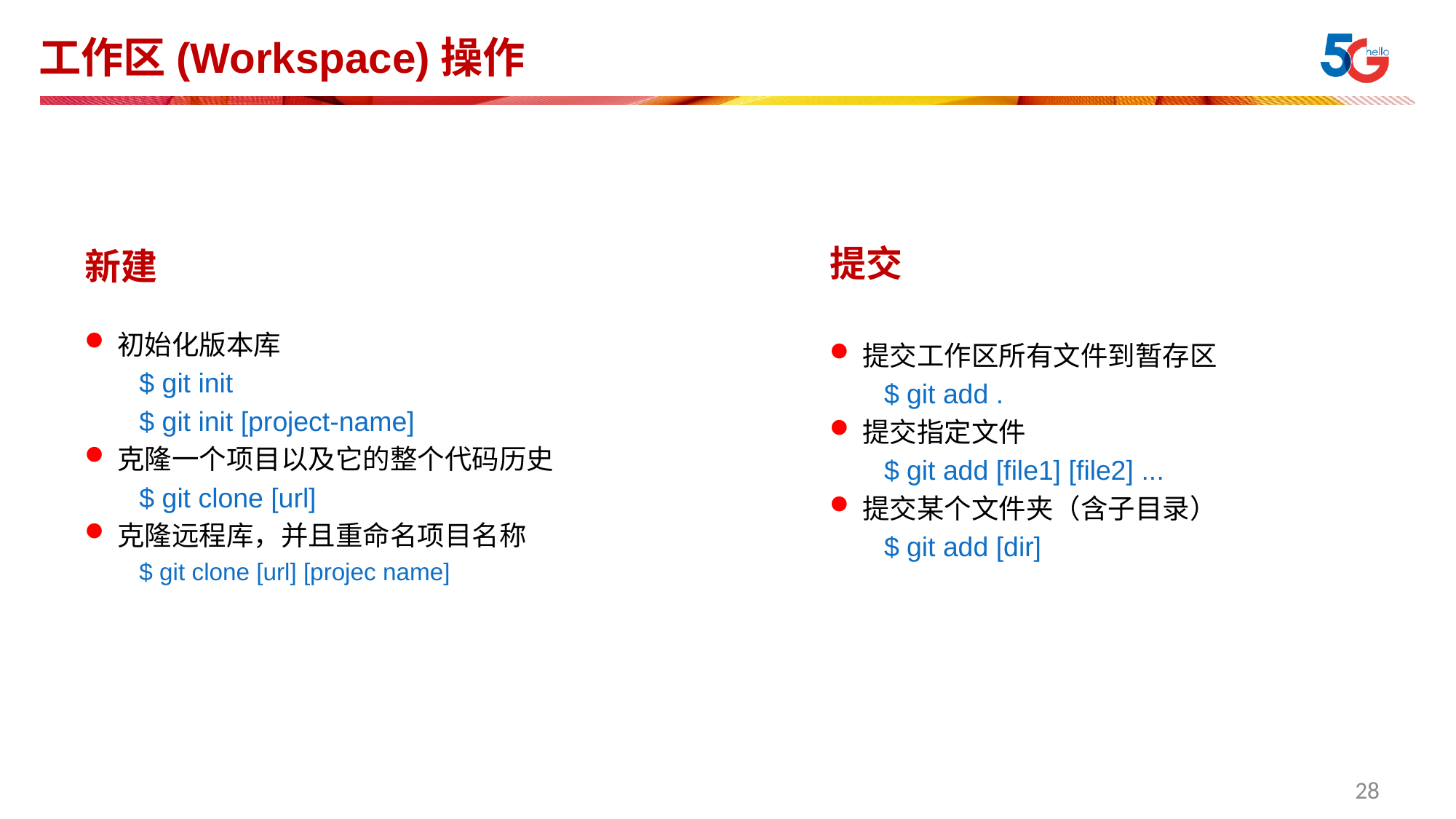

# 工作区(Workspace)操作
提交
新建

初始化版本库
$ git init
$ git init [project-name]
克隆一个项目以及它的整个代码历史
$ git clone [url]
克隆远程库，并且重命名项目名称
$ git clone [url] [projec name]

提交工作区所有文件到暂存区
$ git add .
提交指定文件
$ git add [file1] [file2] ...
提交某个文件夹（含子目录）
$ git add [dir]